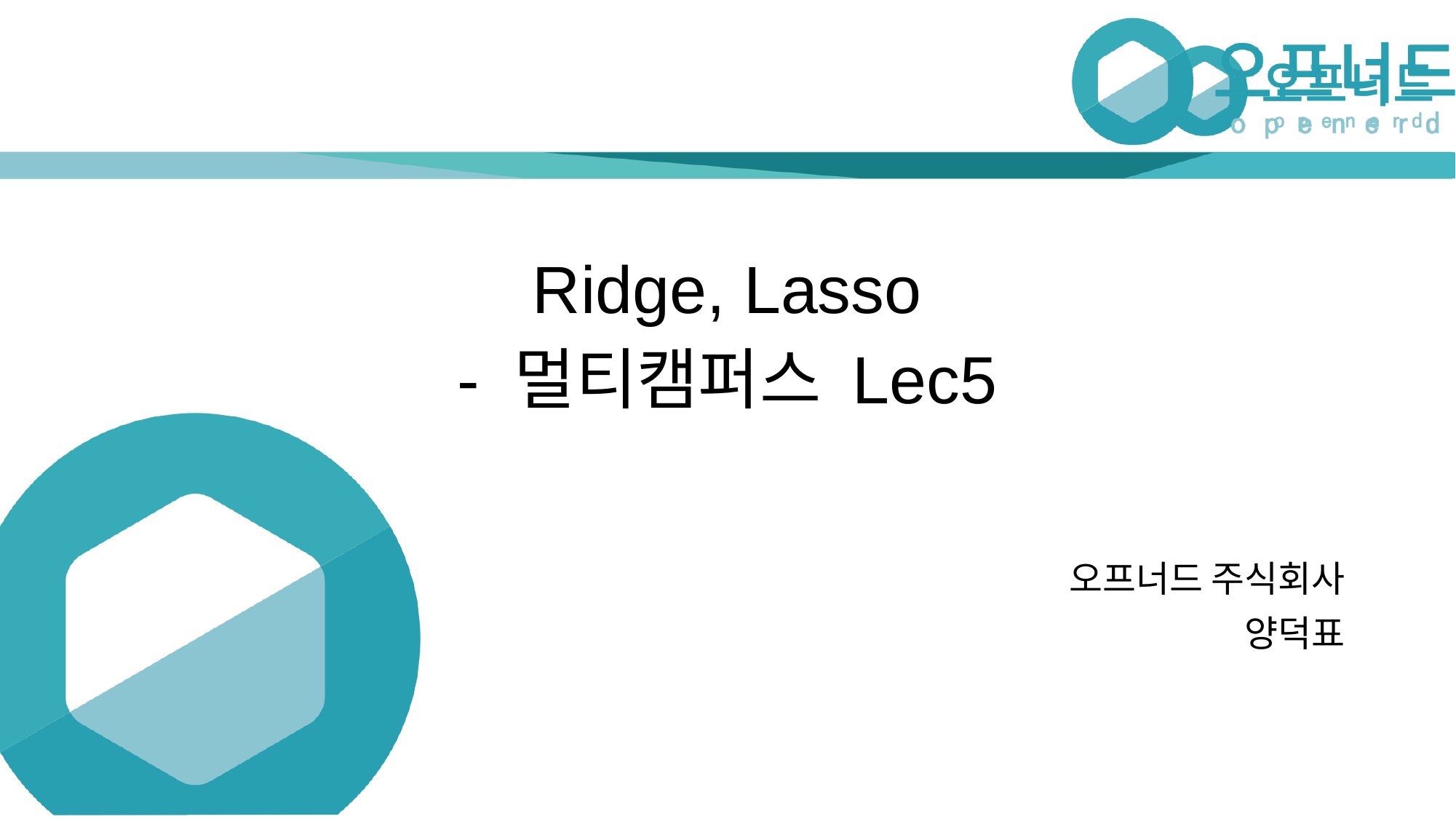

# Ridge, Lasso - 멀티캠퍼스 Lec5
오프너드 주식회사
양덕표